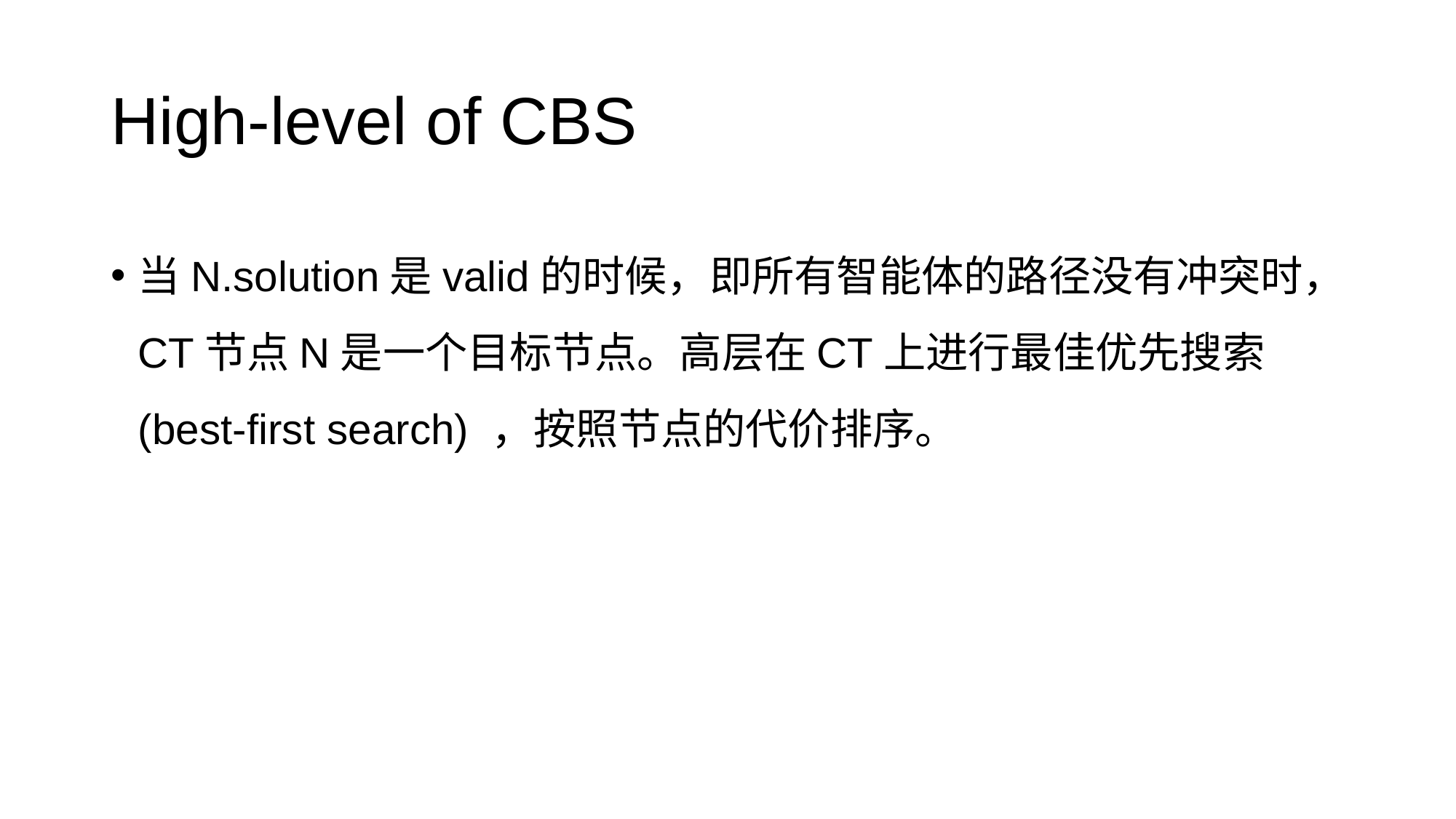

# High-level of CBS
当N.solution是valid的时候，即所有智能体的路径没有冲突时，CT节点N是一个目标节点。高层在CT上进行最佳优先搜索 (best-first search) ，按照节点的代价排序。